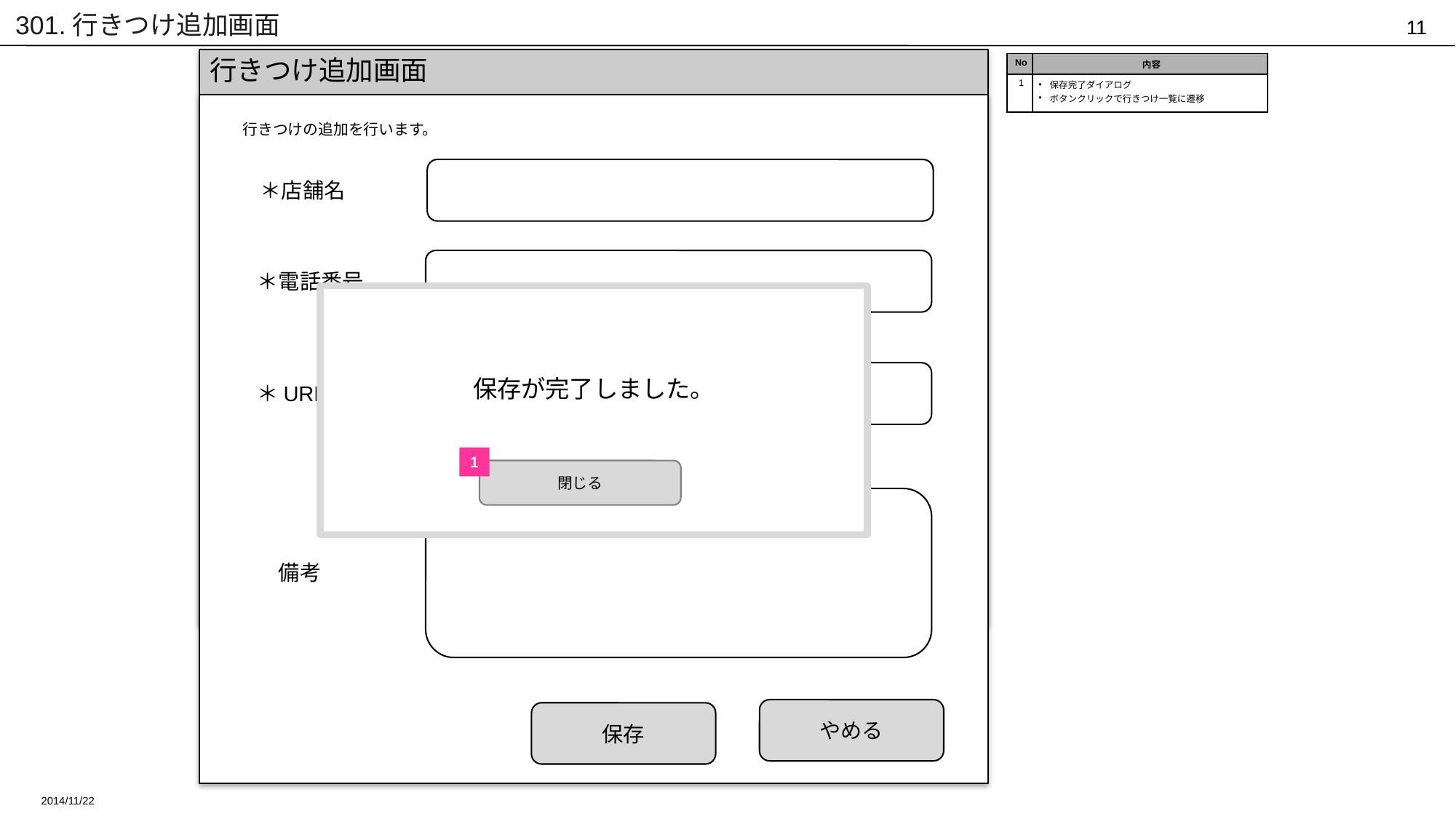

# 301.行きつけ追加画面
行きつけ追加画面

| No | 内容 |
| --- | --- |
| 1 | 保存完了ダイアログ ボタンクリックで行きつけ一覧に遷移 |

行きつけの追加を行います。

＊店舗名

＊電話番号

保存が完了しました。

3

＊URL
1
閉じる
4

　備考
やめる
保存
2014/11/22